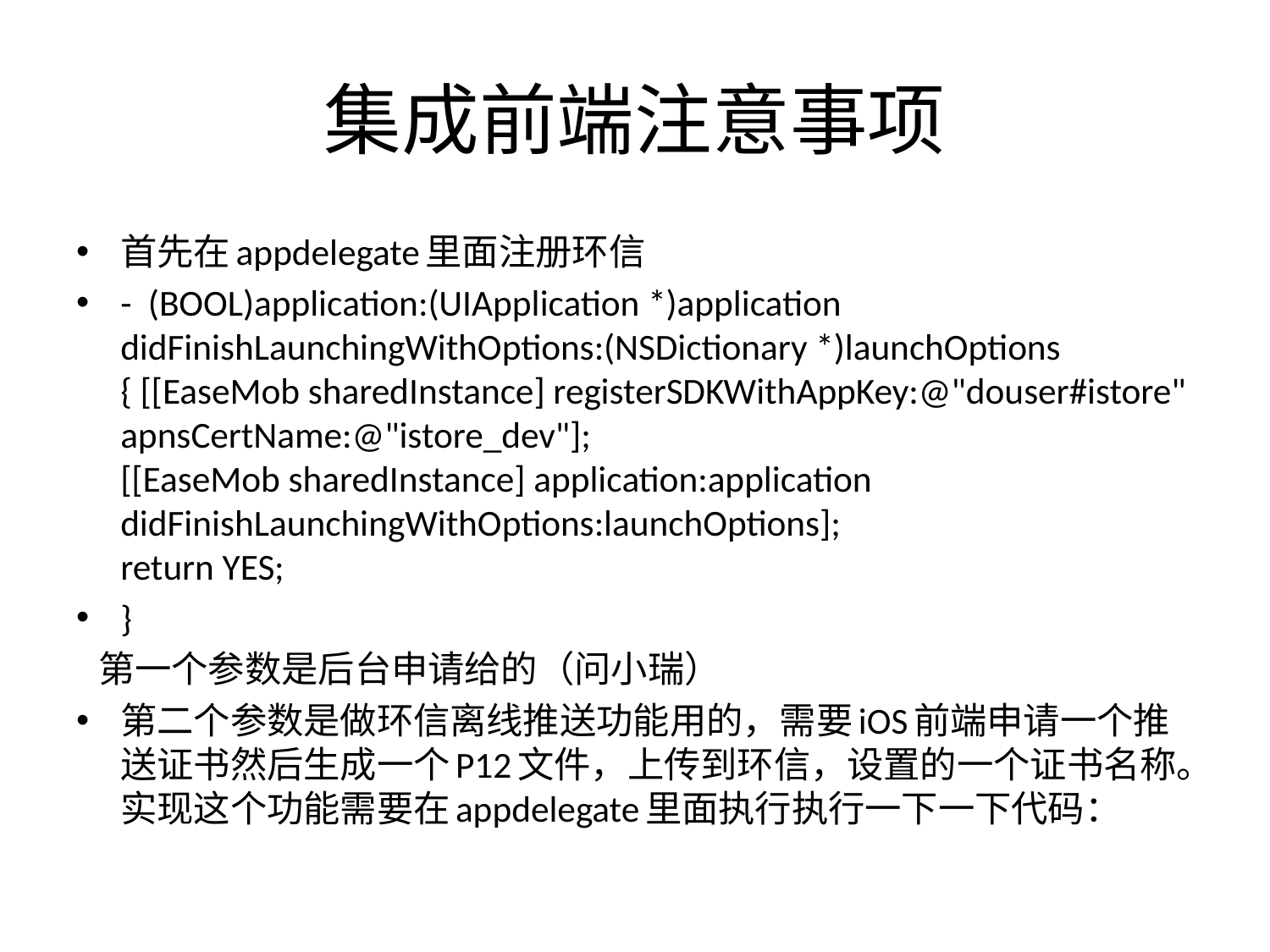

# 集成前端注意事项
首先在appdelegate里面注册环信
-  (BOOL)application:(UIApplication *)application didFinishLaunchingWithOptions:(NSDictionary *)launchOptions { [[EaseMob sharedInstance] registerSDKWithAppKey:@"douser#istore" apnsCertName:@"istore_dev"];
[[EaseMob sharedInstance] application:application didFinishLaunchingWithOptions:launchOptions];
return YES;
}
  第一个参数是后台申请给的（问小瑞）
第二个参数是做环信离线推送功能用的，需要iOS前端申请一个推送证书然后生成一个P12文件，上传到环信，设置的一个证书名称。实现这个功能需要在appdelegate里面执行执行一下一下代码：